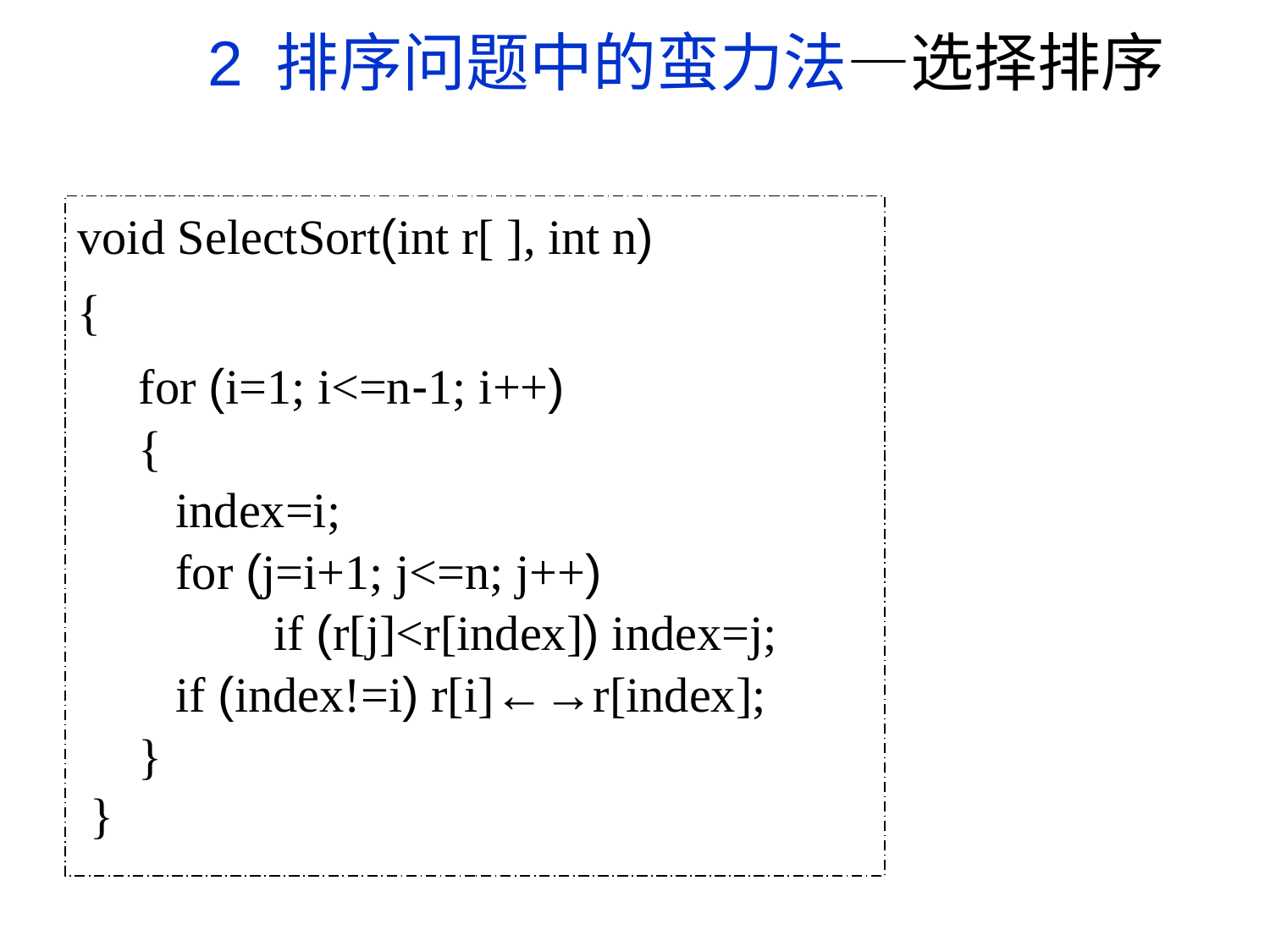

2 排序问题中的蛮力法—选择排序
void SelectSort(int r[ ], int n)
{
     for (i=1; i<=n-1; i++)
     {
        index=i;
        for (j=i+1; j<=n; j++)
                if (r[j]<r[index]) index=j;
        if (index!=i) r[i]←→r[index];
     }
 }